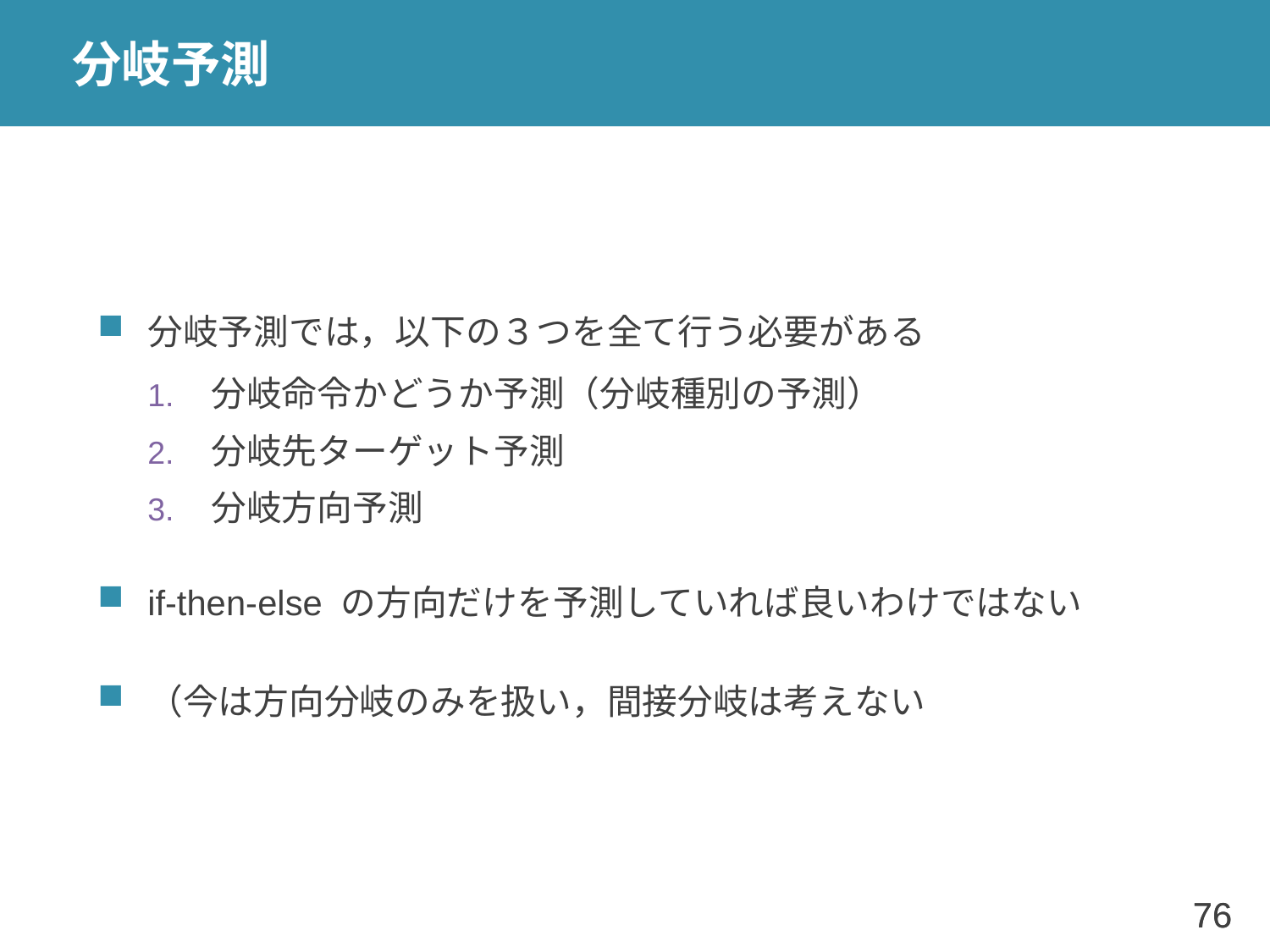

# 分岐予測
分岐予測では，以下の３つを全て行う必要がある
分岐命令かどうか予測（分岐種別の予測）
分岐先ターゲット予測
分岐方向予測
if-then-else の方向だけを予測していれば良いわけではない
（今は方向分岐のみを扱い，間接分岐は考えない